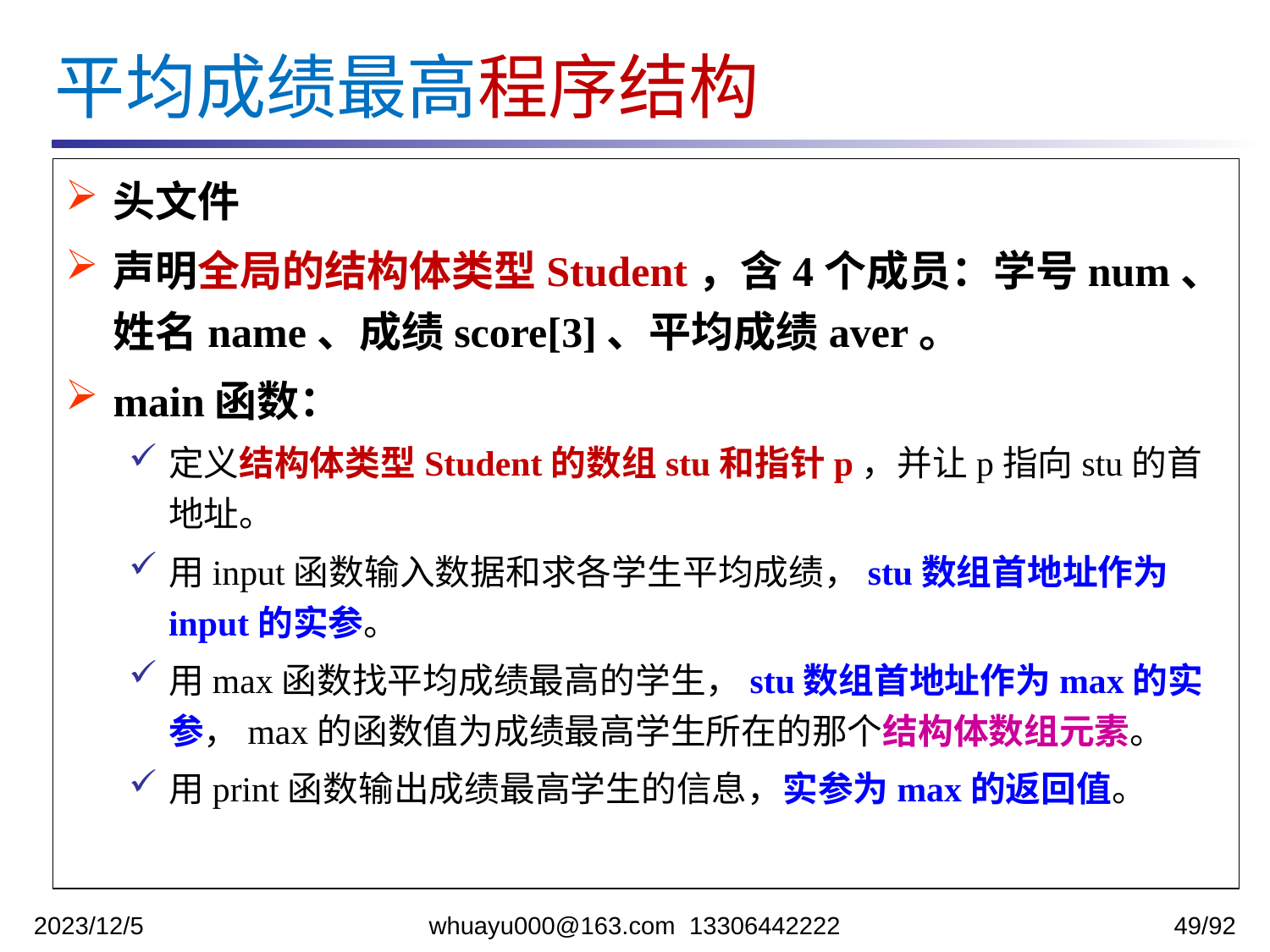

平均成绩最高程序结构
头文件
声明全局的结构体类型Student，含4个成员：学号num、姓名name、成绩score[3]、平均成绩aver。
main函数：
定义结构体类型Student的数组stu和指针p，并让p指向stu的首地址。
用input函数输入数据和求各学生平均成绩，stu数组首地址作为input的实参。
用max函数找平均成绩最高的学生，stu数组首地址作为max的实参，max的函数值为成绩最高学生所在的那个结构体数组元素。
用print函数输出成绩最高学生的信息，实参为max的返回值。
2023/12/5
whuayu000@163.com  13306442222
49/92